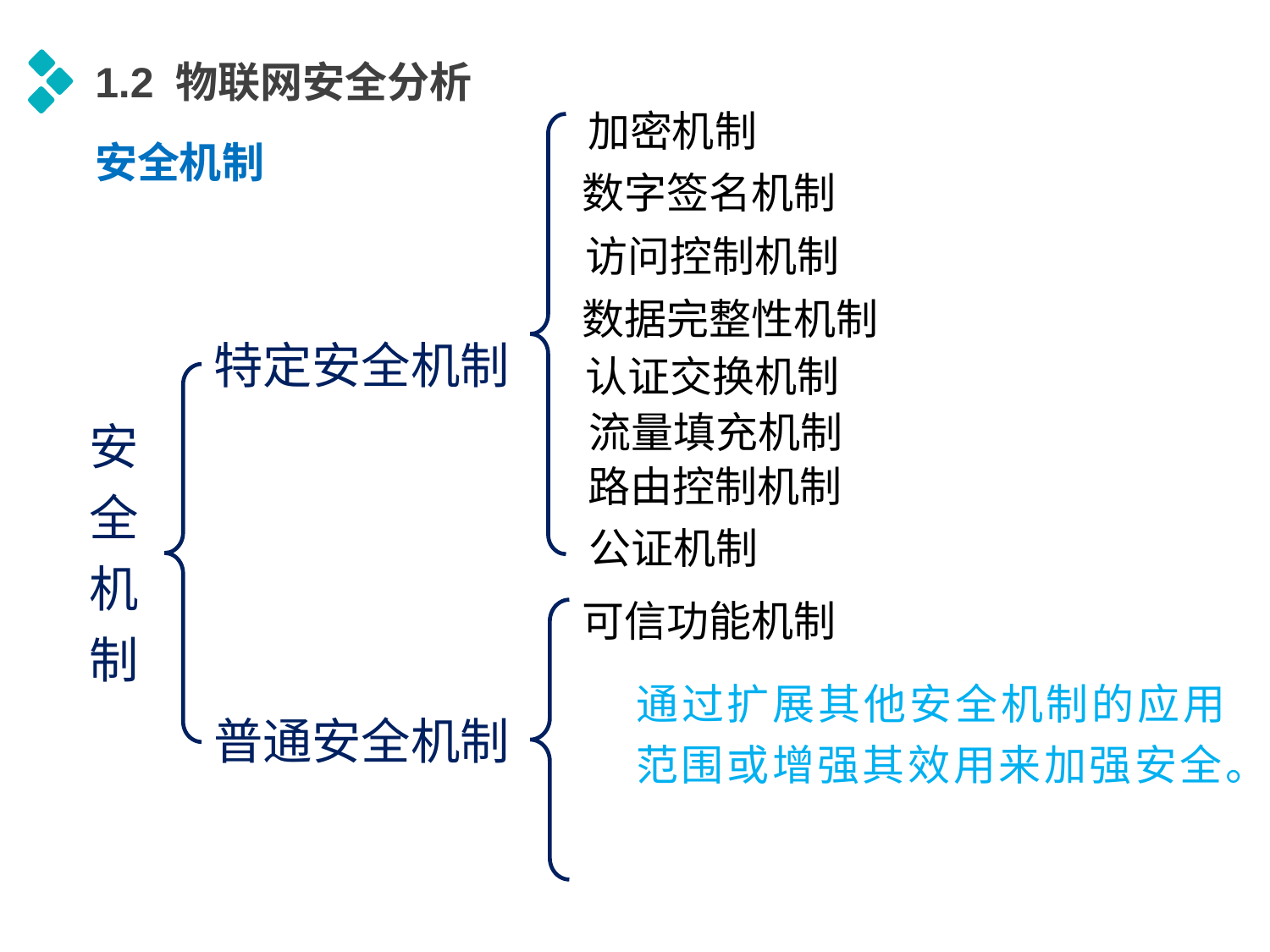

1.2 物联网安全分析

加密机制

安全机制
数字签名机制
访问控制机制
数据完整性机制
特定安全机制
认证交换机制
安全机制

流量填充机制
路由控制机制
公证机制
可信功能机制

通过扩展其他安全机制的应用范围或增强其效用来加强安全。
普通安全机制
延时符